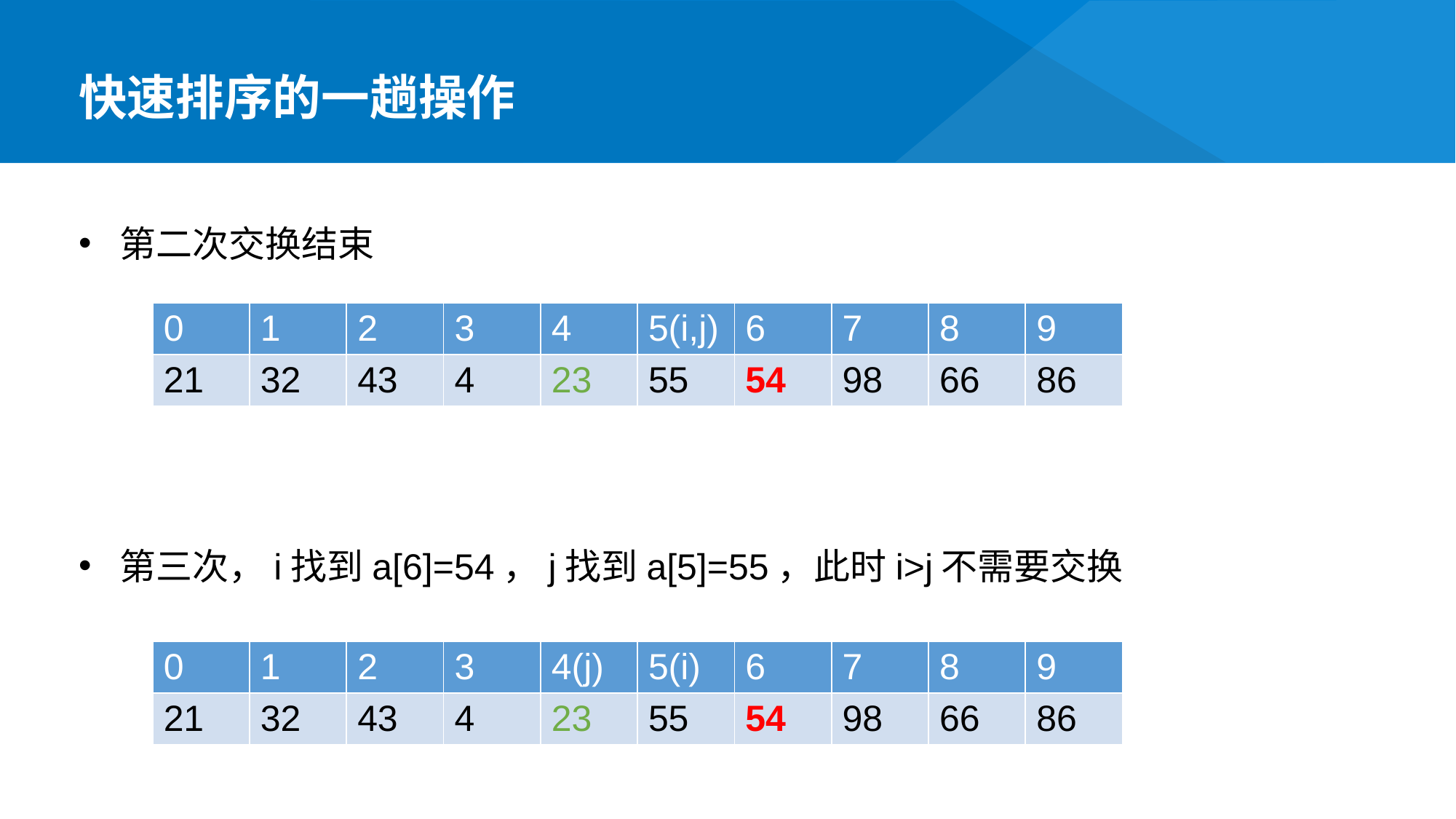

快速排序的一趟操作
第二次交换结束

第三次，i找到a[6]=54，j找到a[5]=55，此时i>j不需要交换
| 0 | 1 | 2 | 3 | 4 | 5(i,j) | 6 | 7 | 8 | 9 |
| --- | --- | --- | --- | --- | --- | --- | --- | --- | --- |
| 21 | 32 | 43 | 4 | 23 | 55 | 54 | 98 | 66 | 86 |
| 0 | 1 | 2 | 3 | 4(j) | 5(i) | 6 | 7 | 8 | 9 |
| --- | --- | --- | --- | --- | --- | --- | --- | --- | --- |
| 21 | 32 | 43 | 4 | 23 | 55 | 54 | 98 | 66 | 86 |